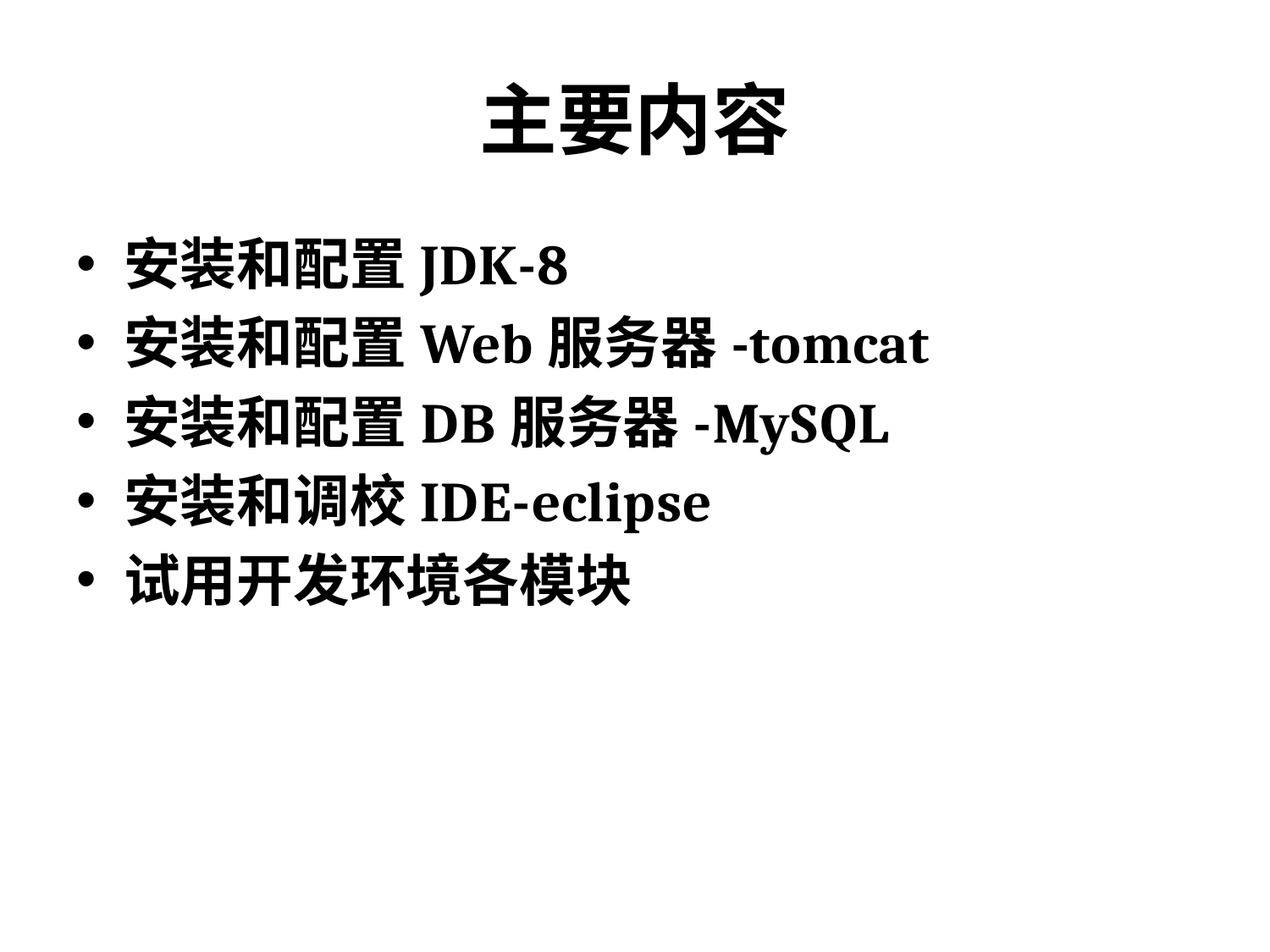

# 主要内容
安装和配置JDK-8
安装和配置Web服务器-tomcat
安装和配置DB服务器-MySQL
安装和调校IDE-eclipse
试用开发环境各模块